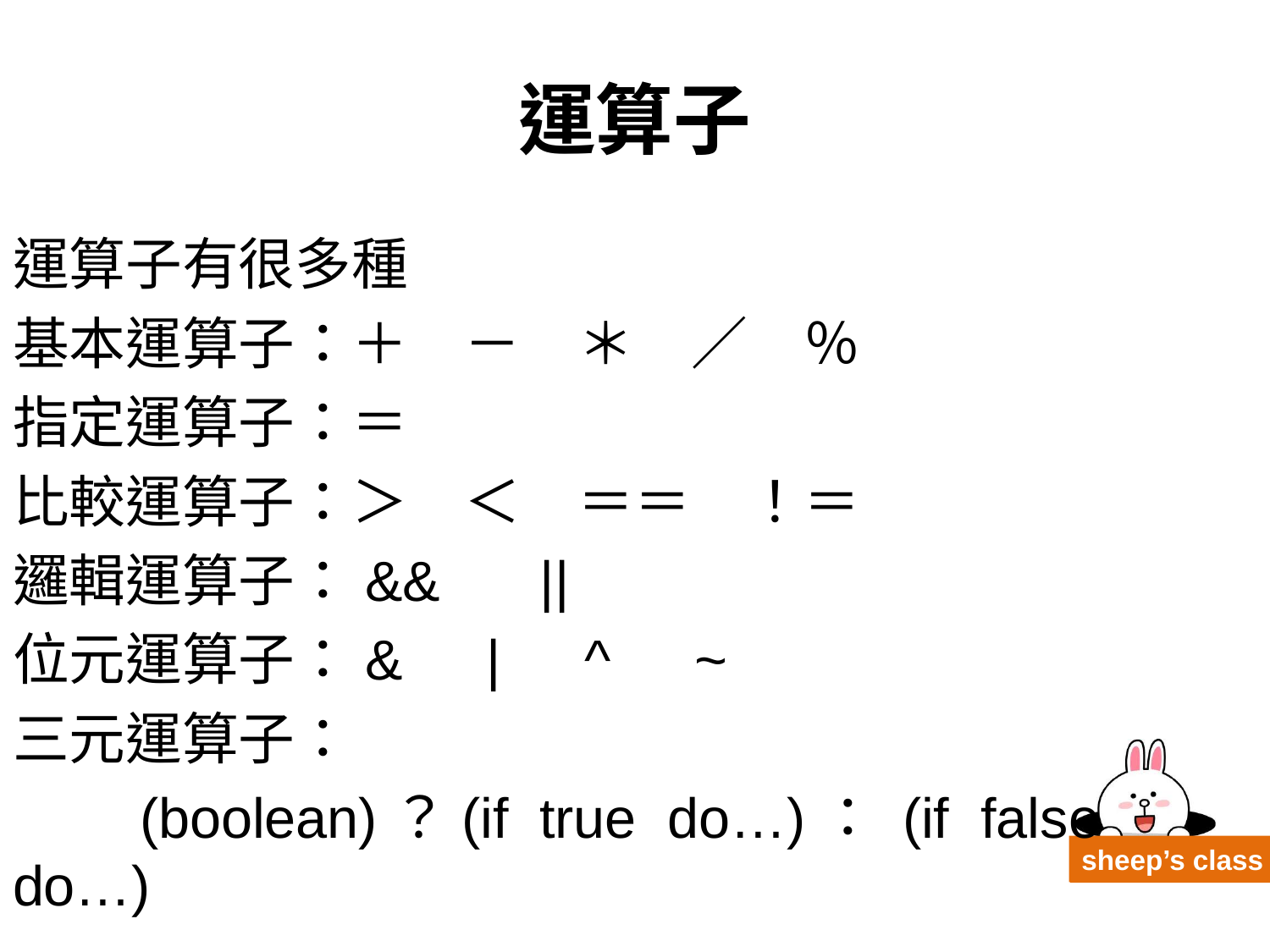

# 運算子
運算子有很多種
基本運算子：＋　－　＊　／　％
指定運算子：＝
比較運算子：＞　＜　＝＝　！＝
邏輯運算子：&& 　||
位元運算子：&　|　^　~
三元運算子：
	(boolean)？(if  true  do…)： (if  false  do…)